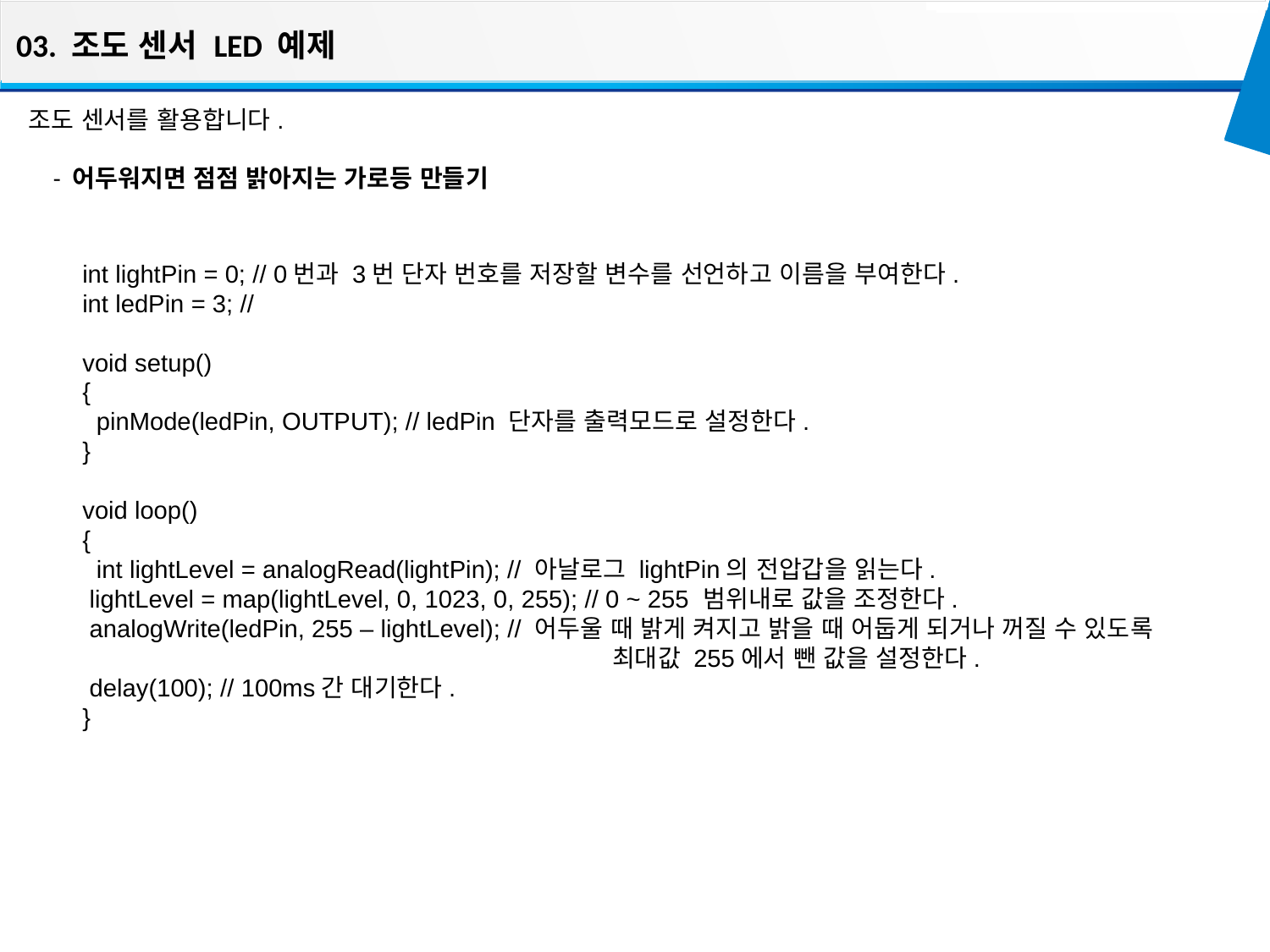

03. 조도 센서 LED 예제

조도 센서를 활용합니다.
- 어두워지면 점점 밝아지는 가로등 만들기
int lightPin = 0; // 0번과 3번 단자 번호를 저장할 변수를 선언하고 이름을 부여한다.
int ledPin = 3; //

void setup()
{
  pinMode(ledPin, OUTPUT); // ledPin 단자를 출력모드로 설정한다.
}

void loop()
{
  int lightLevel = analogRead(lightPin); // 아날로그 lightPin의 전압갑을 읽는다.
 lightLevel = map(lightLevel, 0, 1023, 0, 255); // 0 ~ 255 범위내로 값을 조정한다.
 analogWrite(ledPin, 255 – lightLevel); // 어두울 때 밝게 켜지고 밝을 때 어둡게 되거나 꺼질 수 있도록
                                                                           최대값 255에서 뺀 값을 설정한다.
 delay(100); // 100ms간 대기한다.
}